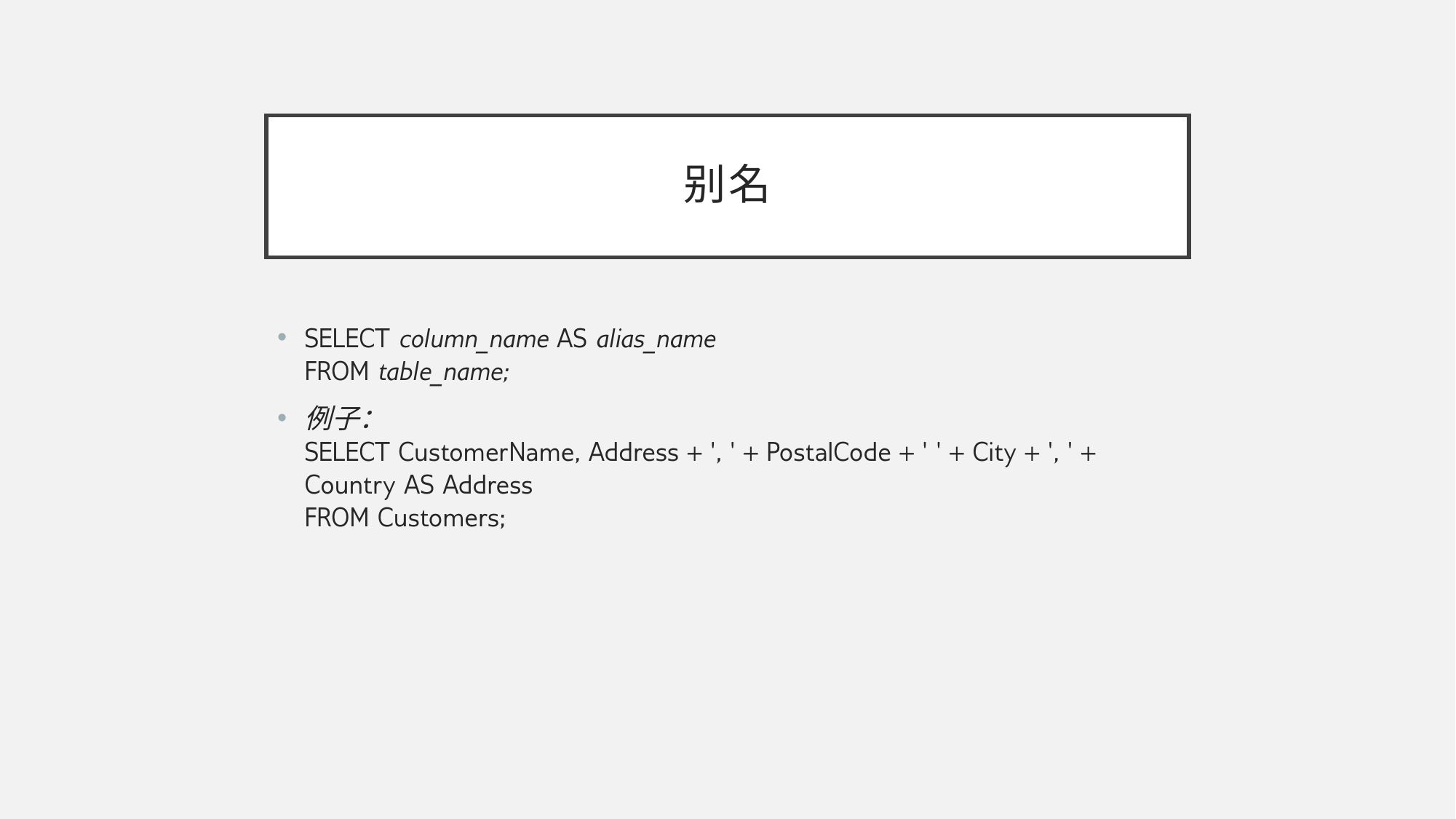

# 别名
SELECT column_name AS alias_name
FROM table_name;
例子：
SELECT CustomerName, Address + ', ' + PostalCode + ' ' + City + ', ' + Country AS Address
FROM Customers;